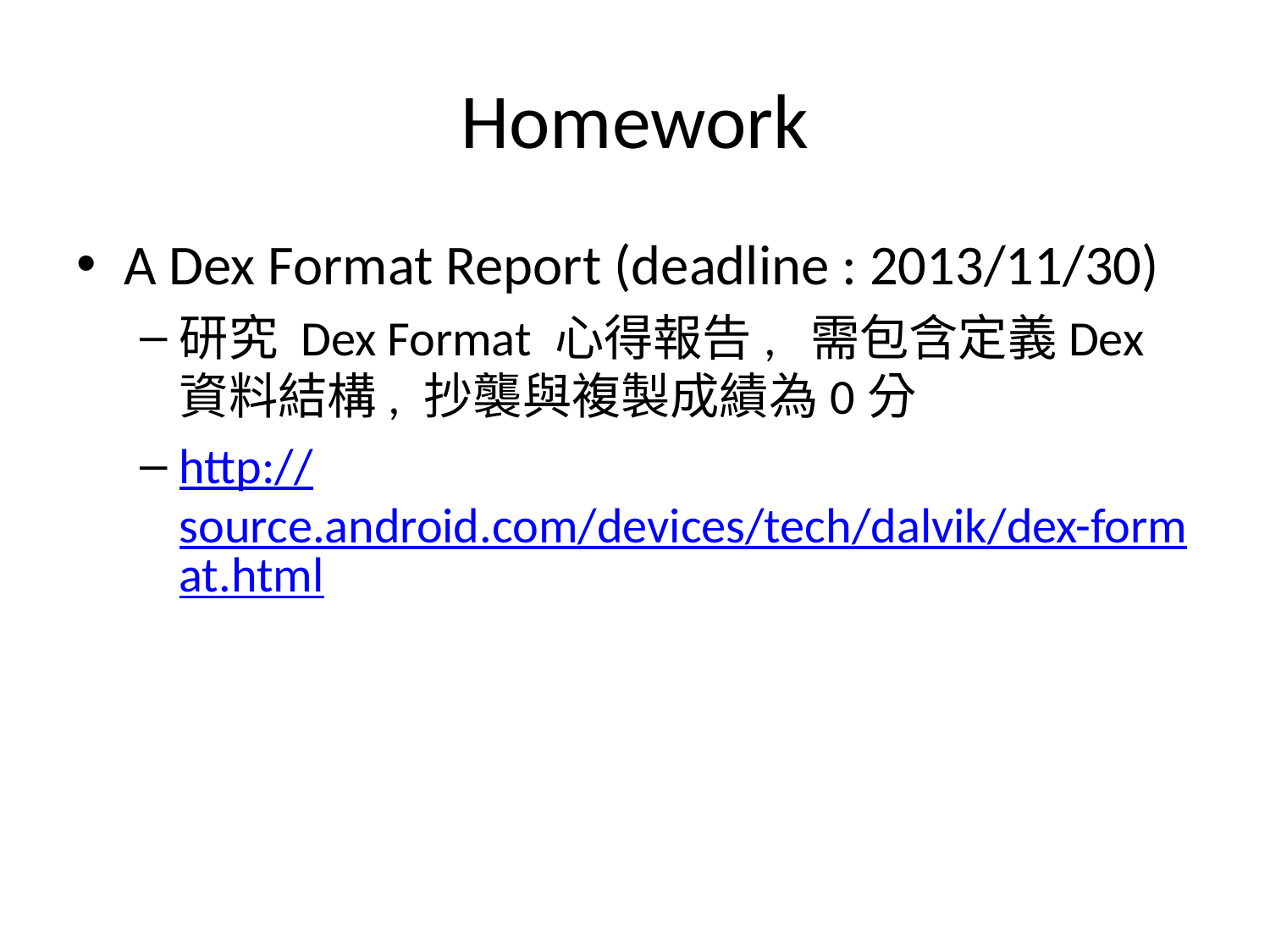

# Homework
A Dex Format Report (deadline : 2013/11/30)
研究 Dex Format 心得報告,  需包含定義Dex資料結構, 抄襲與複製成績為0分
http://source.android.com/devices/tech/dalvik/dex-format.html